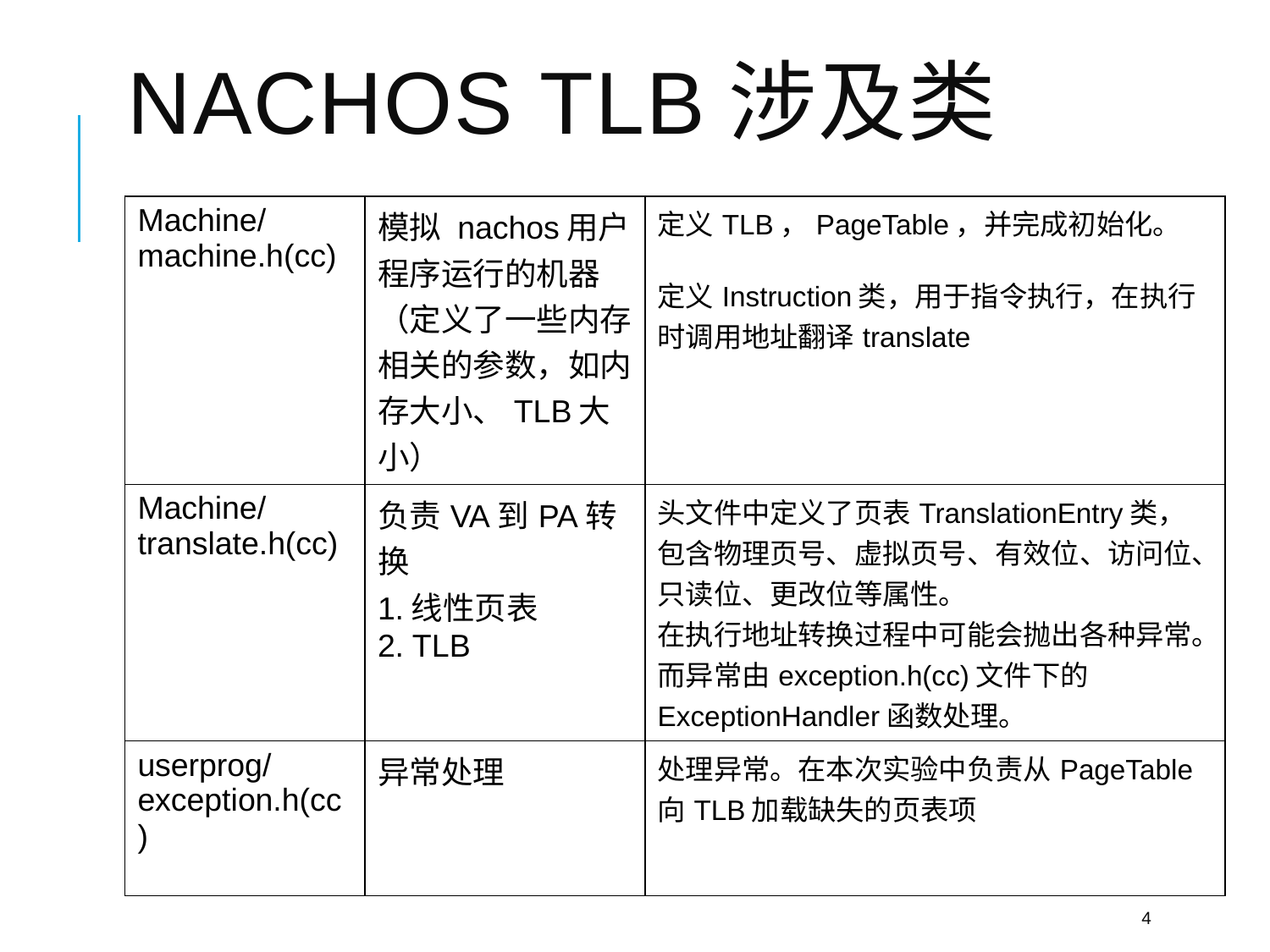

# NachOS TLB涉及类
| Machine/machine.h(cc) | 模拟 nachos用户程序运行的机器 （定义了一些内存相关的参数，如内存大小、TLB大小） | 定义TLB，PageTable，并完成初始化。 定义Instruction类，用于指令执行，在执行时调用地址翻译translate |
| --- | --- | --- |
| Machine/translate.h(cc) | 负责VA到PA转换 1.线性页表 2. TLB | 头文件中定义了页表TranslationEntry类，包含物理页号、虚拟页号、有效位、访问位、只读位、更改位等属性。 在执行地址转换过程中可能会抛出各种异常。而异常由exception.h(cc)文件下的ExceptionHandler函数处理。 |
| userprog/exception.h(cc) | 异常处理 | 处理异常。在本次实验中负责从PageTable向TLB加载缺失的页表项 |
4